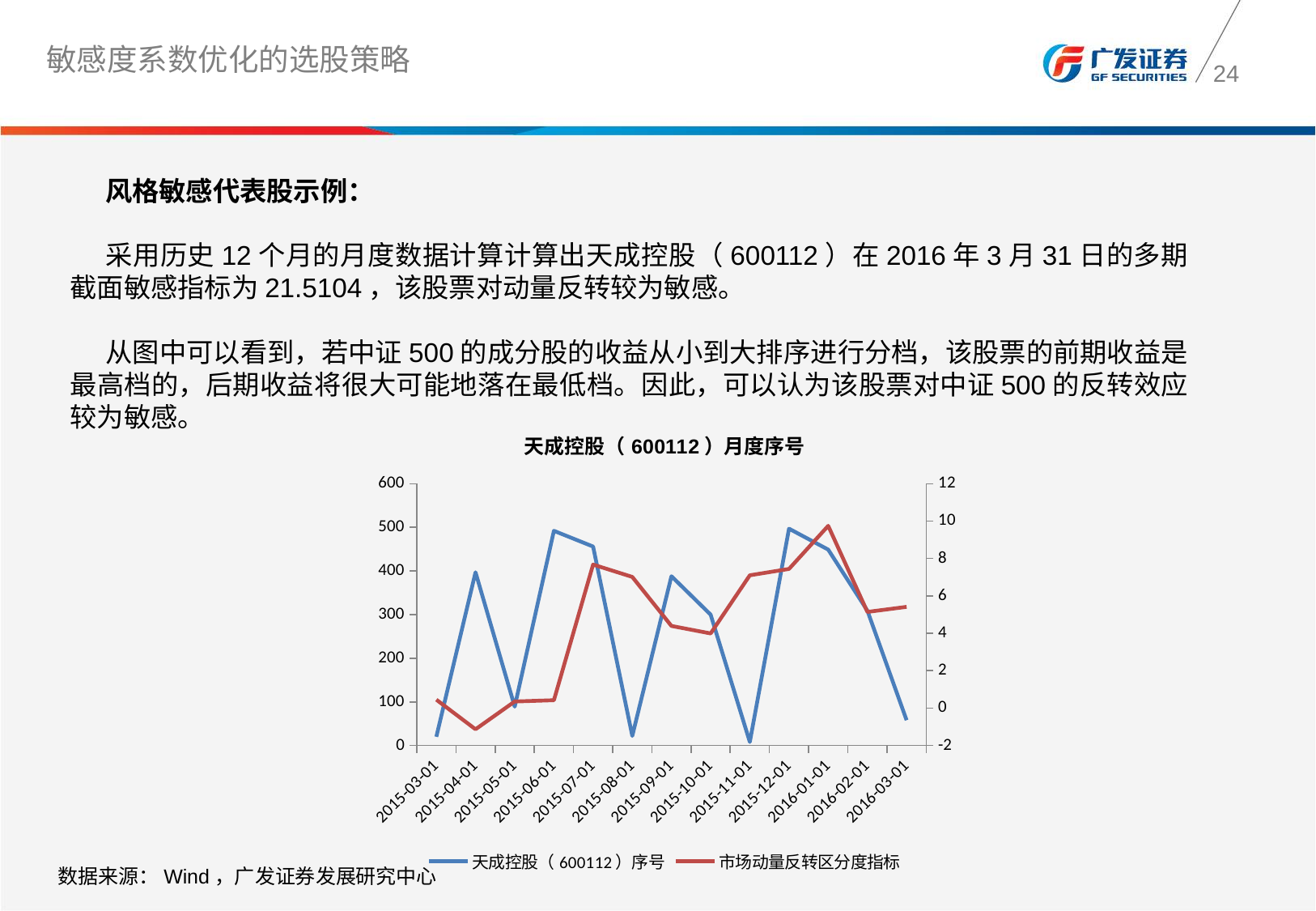

敏感度系数优化的选股策略
24
风格敏感代表股示例：

采用历史12个月的月度数据计算计算出天成控股（600112）在2016年3月31日的多期截面敏感指标为21.5104，该股票对动量反转较为敏感。

从图中可以看到，若中证500的成分股的收益从小到大排序进行分档，该股票的前期收益是最高档的，后期收益将很大可能地落在最低档。因此，可以认为该股票对中证500的反转效应较为敏感。

### Chart: 天成控股（600112）月度序号

| Category | 天成控股（600112）序号 | 市场动量反转区分度指标 |
|---|---|---|
| 42094 | 20.0 | 0.4515692706765817 |
| 42124 | 397.0 | -1.1328073612640814 |
| 42155 | 89.0 | 0.35271790799486524 |
| 42185 | 492.0 | 0.4224723715749428 |
| 42216 | 456.0 | 7.674871317221429 |
| 42247 | 22.0 | 7.014805965536776 |
| 42277 | 388.0 | 4.395264792472534 |
| 42308 | 300.0 | 3.994361362931335 |
| 42338 | 8.0 | 7.103042335715337 |
| 42369 | 497.0 | 7.442903268548187 |
| 42400 | 449.0 | 9.74724228764066 |
| 42429 | 309.0 | 5.143285713897232 |
| 42460 | 58.0 | 5.4152837311336475 |
数据来源：Wind，广发证券发展研究中心